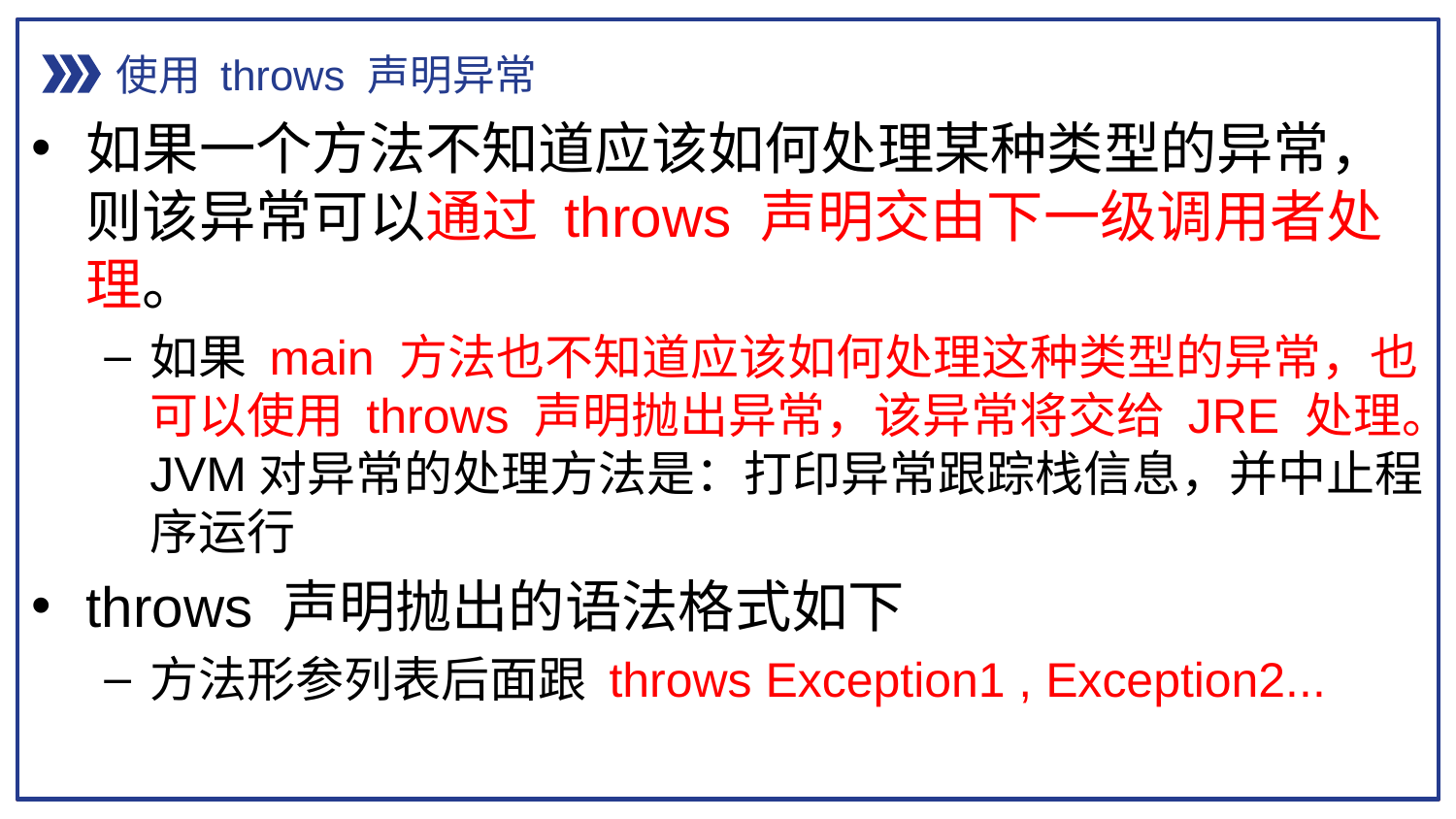

使用 throws 声明异常

如果一个方法不知道应该如何处理某种类型的异常，则该异常可以通过 throws 声明交由下一级调用者处理。
如果 main 方法也不知道应该如何处理这种类型的异常，也可以使用 throws 声明抛出异常，该异常将交给 JRE 处理。JVM对异常的处理方法是：打印异常跟踪栈信息，并中止程序运行
throws 声明抛出的语法格式如下
方法形参列表后面跟 throws Exception1 , Exception2...